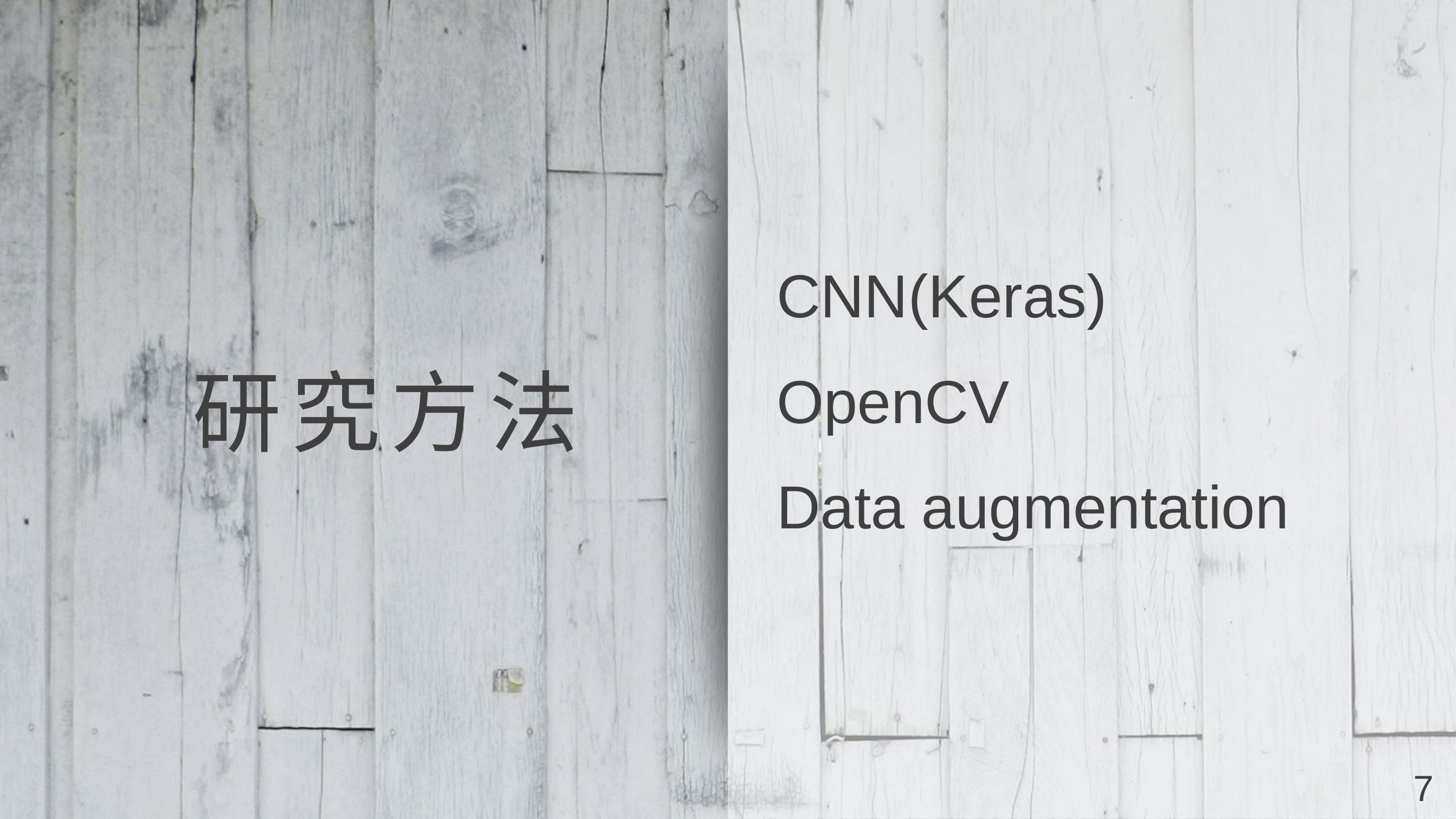

CNN(Keras)
OpenCV
Data augmentation

# 研究方法
7